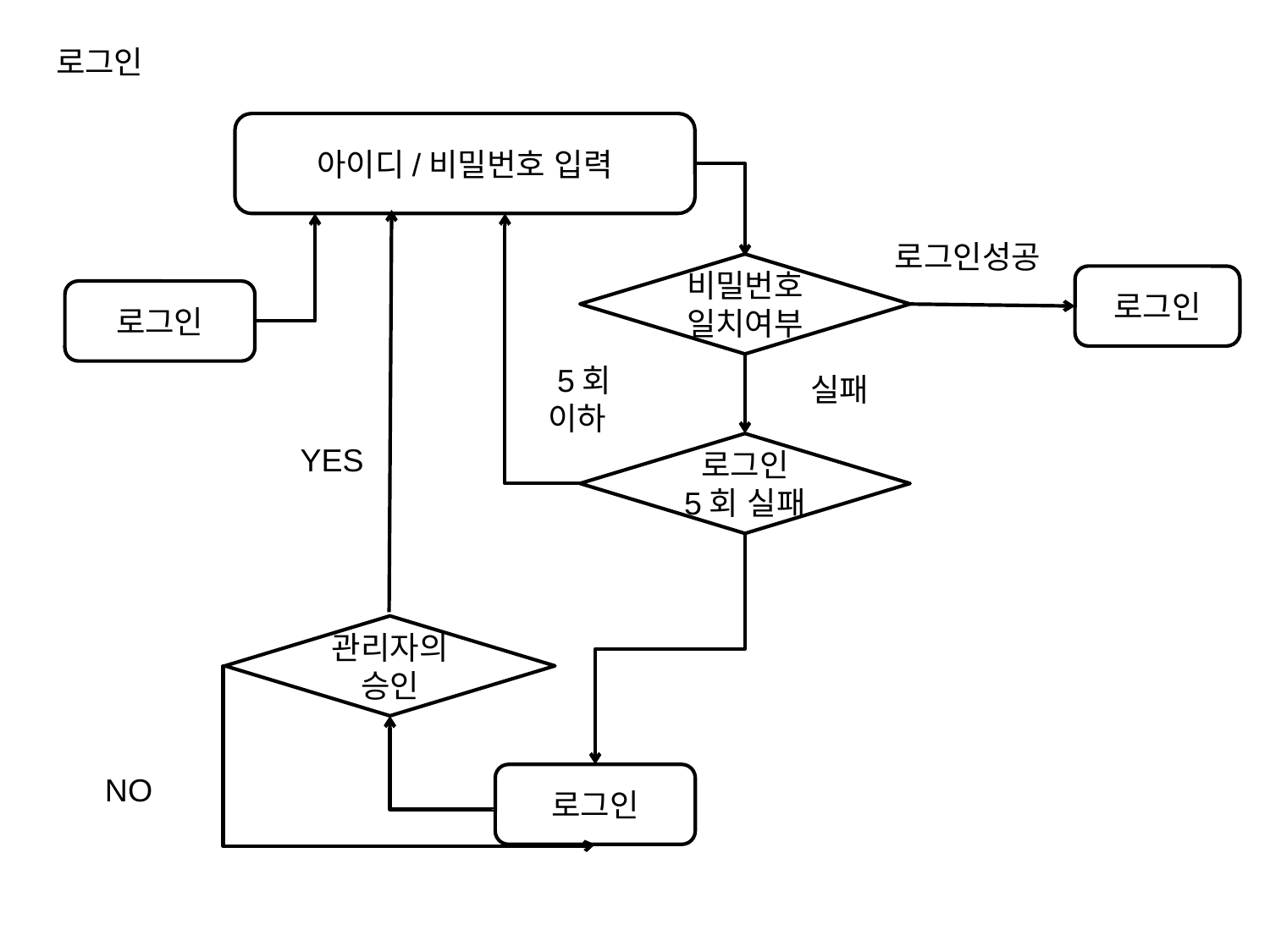

로그인
아이디/비밀번호 입력
로그인성공
비밀번호 일치여부
로그인
로그인
 5회
이하
실패
YES
로그인
5회 실패
관리자의
승인
NO
로그인